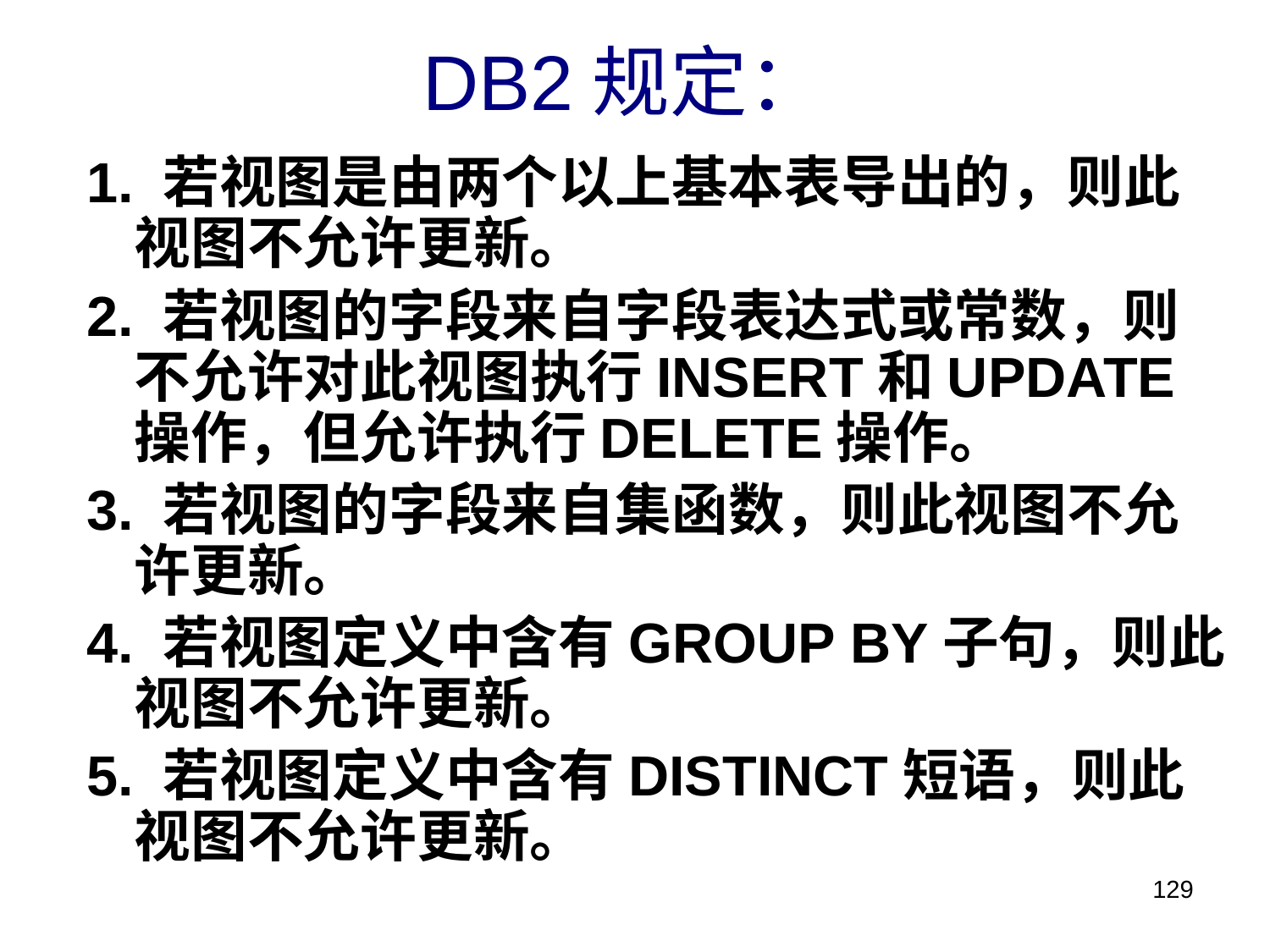

# DB2规定：
1. 若视图是由两个以上基本表导出的，则此视图不允许更新。
2. 若视图的字段来自字段表达式或常数，则不允许对此视图执行INSERT和UPDATE操作，但允许执行DELETE操作。
3. 若视图的字段来自集函数，则此视图不允许更新。
4. 若视图定义中含有GROUP BY子句，则此视图不允许更新。
5. 若视图定义中含有DISTINCT短语，则此视图不允许更新。
129